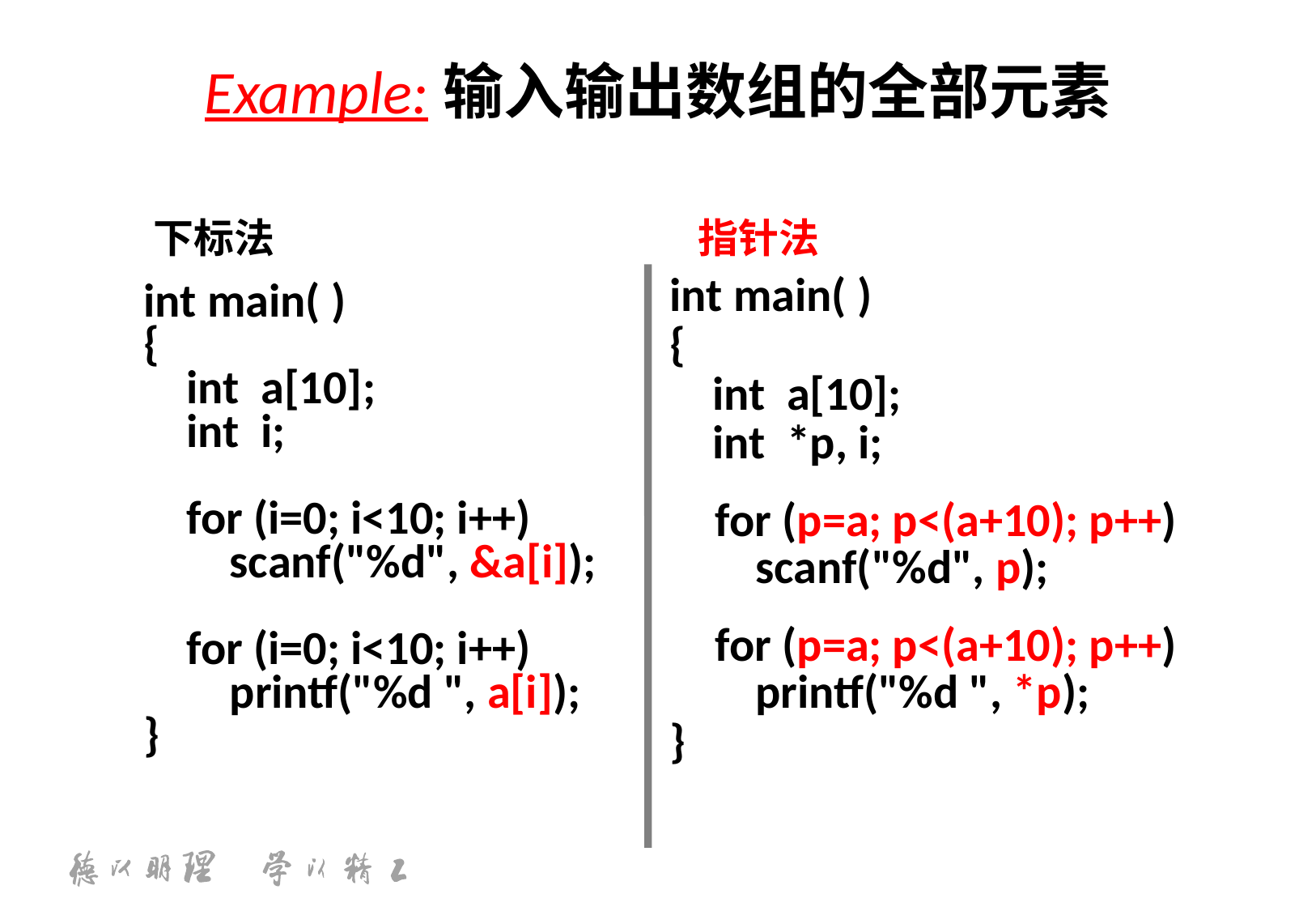

# Example:输入输出数组的全部元素
下标法
指针法

int main( )
{
    int  a[10];
    int  *p, i;

	for (p=a; p<(a+10); p++)
        scanf("%d", p);

	for (p=a; p<(a+10); p++)
        printf("%d ", *p);
}
int main( )
{
    int  a[10];
    int  i;

    for (i=0; i<10; i++)
        scanf("%d", &a[i]);

    for (i=0; i<10; i++)
        printf("%d ", a[i]);
}
63